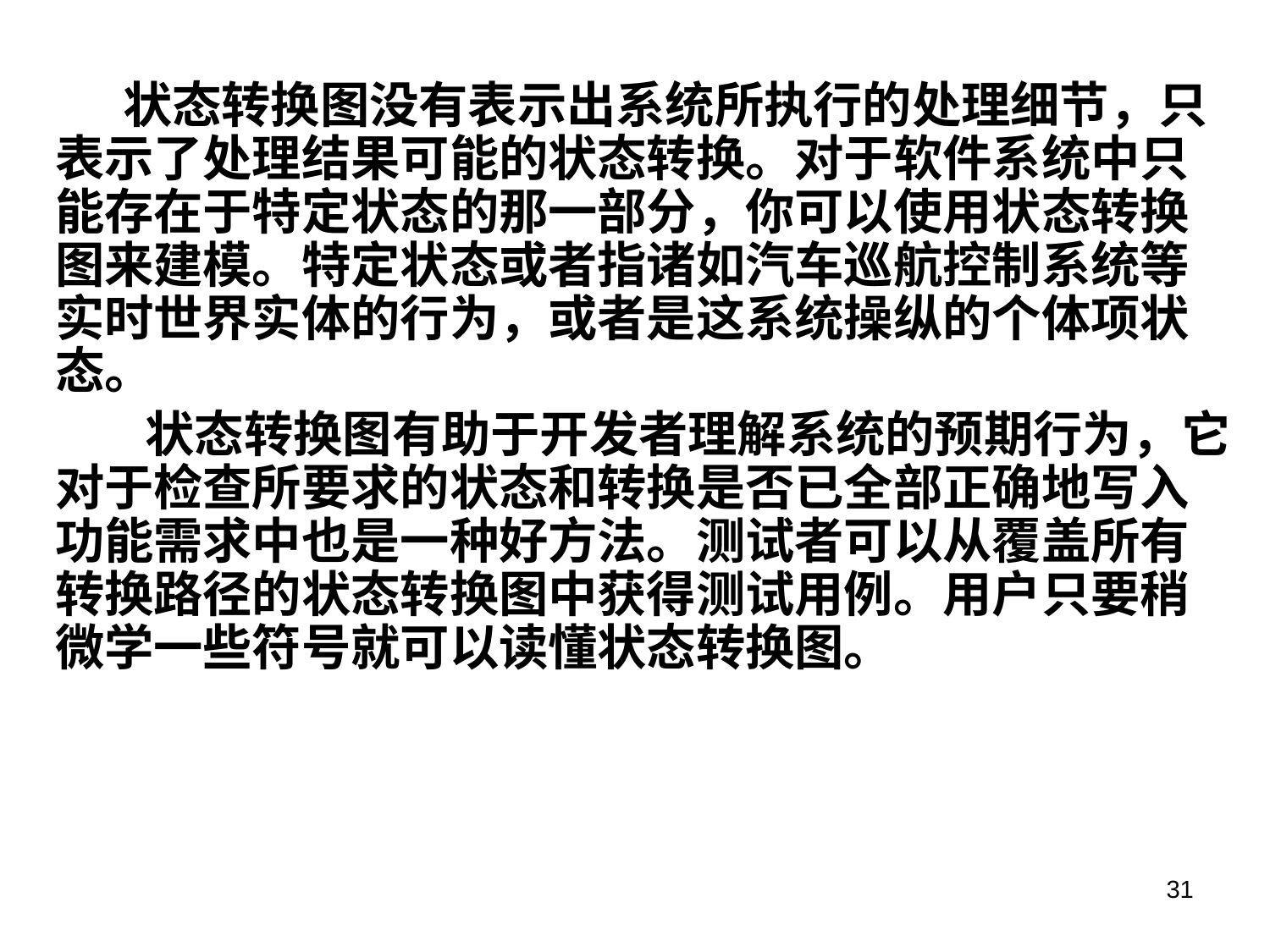

状态转换图没有表示出系统所执行的处理细节，只表示了处理结果可能的状态转换。对于软件系统中只能存在于特定状态的那一部分，你可以使用状态转换图来建模。特定状态或者指诸如汽车巡航控制系统等实时世界实体的行为，或者是这系统操纵的个体项状态。
       状态转换图有助于开发者理解系统的预期行为，它对于检查所要求的状态和转换是否已全部正确地写入功能需求中也是一种好方法。测试者可以从覆盖所有转换路径的状态转换图中获得测试用例。用户只要稍微学一些符号就可以读懂状态转换图。

31